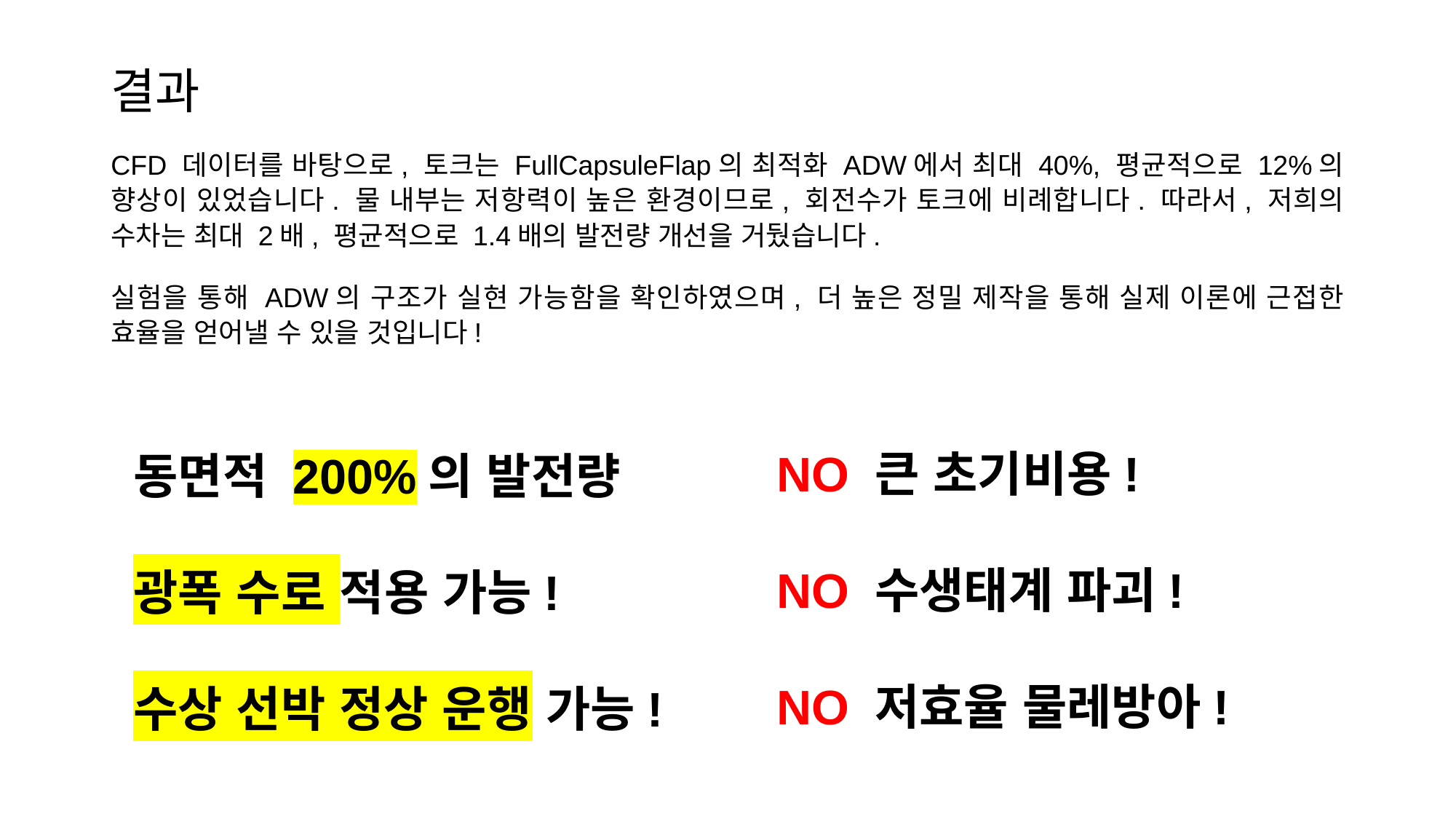

결과
CFD 데이터를 바탕으로, 토크는 FullCapsuleFlap의 최적화 ADW에서 최대 40%, 평균적으로 12%의 향상이 있었습니다. 물 내부는 저항력이 높은 환경이므로, 회전수가 토크에 비례합니다. 따라서, 저희의 수차는 최대 2배, 평균적으로 1.4배의 발전량 개선을 거뒀습니다.
실험을 통해 ADW의 구조가 실현 가능함을 확인하였으며, 더 높은 정밀 제작을 통해 실제 이론에 근접한 효율을 얻어낼 수 있을 것입니다!
NO 큰 초기비용!
NO 수생태계 파괴!
NO 저효율 물레방아!
동면적 200%의 발전량
광폭 수로 적용 가능!
수상 선박 정상 운행 가능!